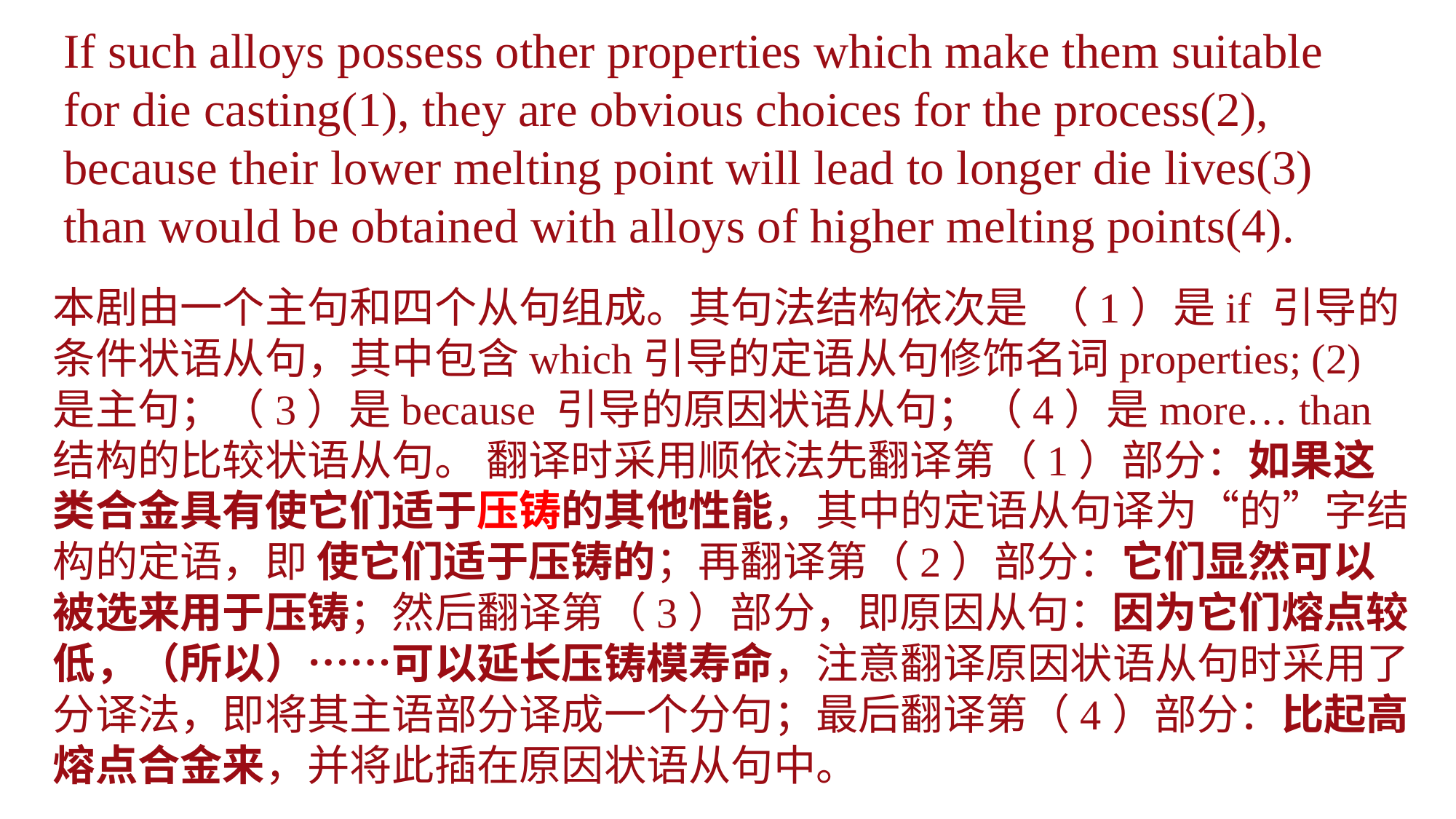

If such alloys possess other properties which make them suitable for die casting(1), they are obvious choices for the process(2), because their lower melting point will lead to longer die lives(3) than would be obtained with alloys of higher melting points(4).
本剧由一个主句和四个从句组成。其句法结构依次是  （1）是if 引导的条件状语从句，其中包含which引导的定语从句修饰名词properties; (2) 是主句；（3）是because 引导的原因状语从句；（4）是more… than结构的比较状语从句。 翻译时采用顺依法先翻译第（1）部分：如果这类合金具有使它们适于压铸的其他性能，其中的定语从句译为“的”字结构的定语，即 使它们适于压铸的；再翻译第（2）部分：它们显然可以被选来用于压铸；然后翻译第（3）部分，即原因从句：因为它们熔点较低，（所以）……可以延长压铸模寿命，注意翻译原因状语从句时采用了分译法，即将其主语部分译成一个分句；最后翻译第（4）部分：比起高熔点合金来，并将此插在原因状语从句中。